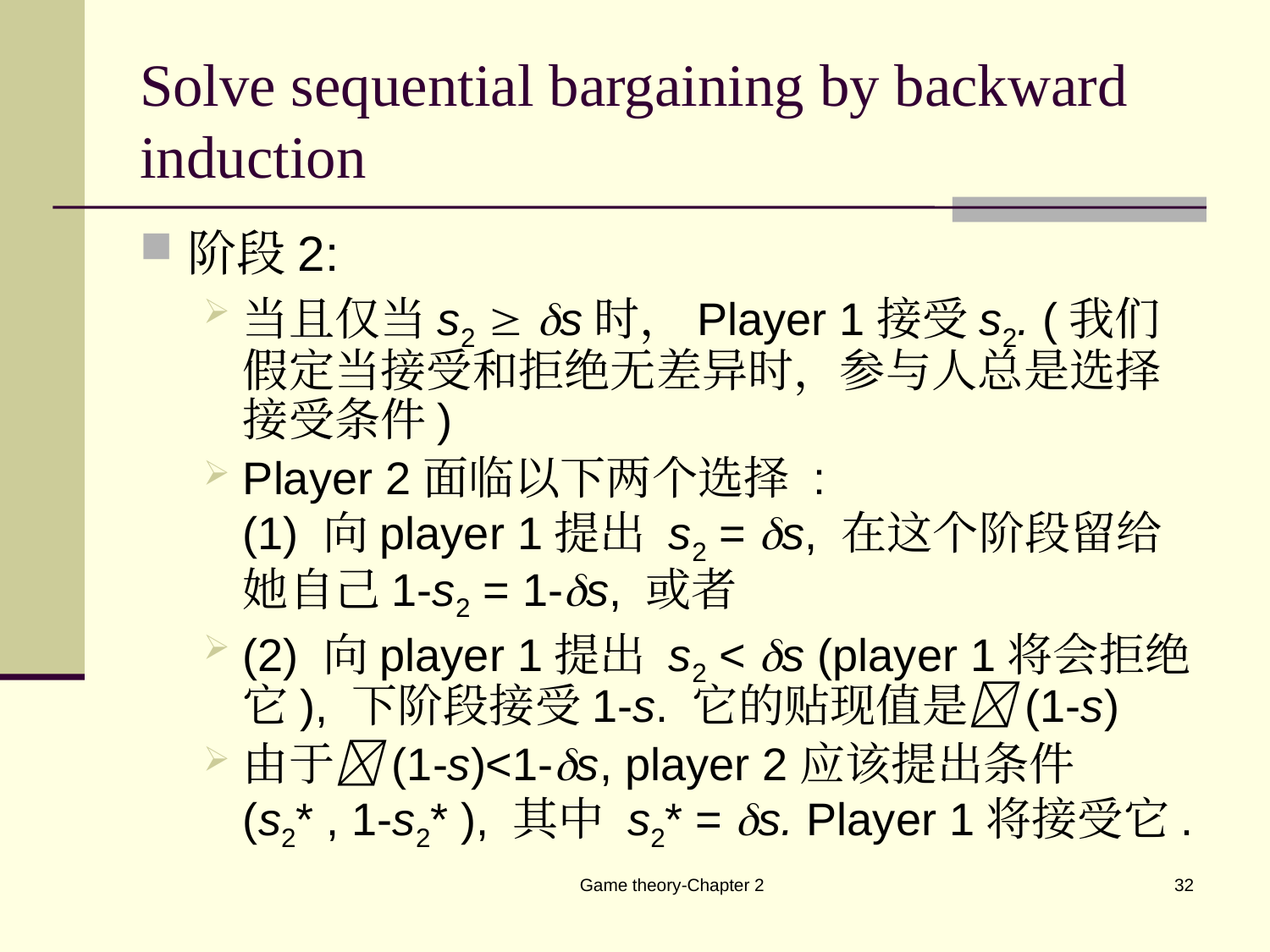

# Solve sequential bargaining by backward induction
阶段2:
当且仅当s2 ≥ δs时，Player 1接受s2. (我们假定当接受和拒绝无差异时，参与人总是选择接受条件)
Player 2面临以下两个选择 :
(1) 向player 1提出 s2 = δs, 在这个阶段留给她自己1-s2 = 1-δs, 或者
(2) 向player 1提出 s2 < δs (player 1将会拒绝它), 下阶段接受1-s. 它的贴现值是δ(1-s)
由于δ(1-s)<1-δs, player 2应该提出条件
(s2* , 1-s2* ), 其中 s2* = δs. Player 1将接受它.
Game theory-Chapter 2
32